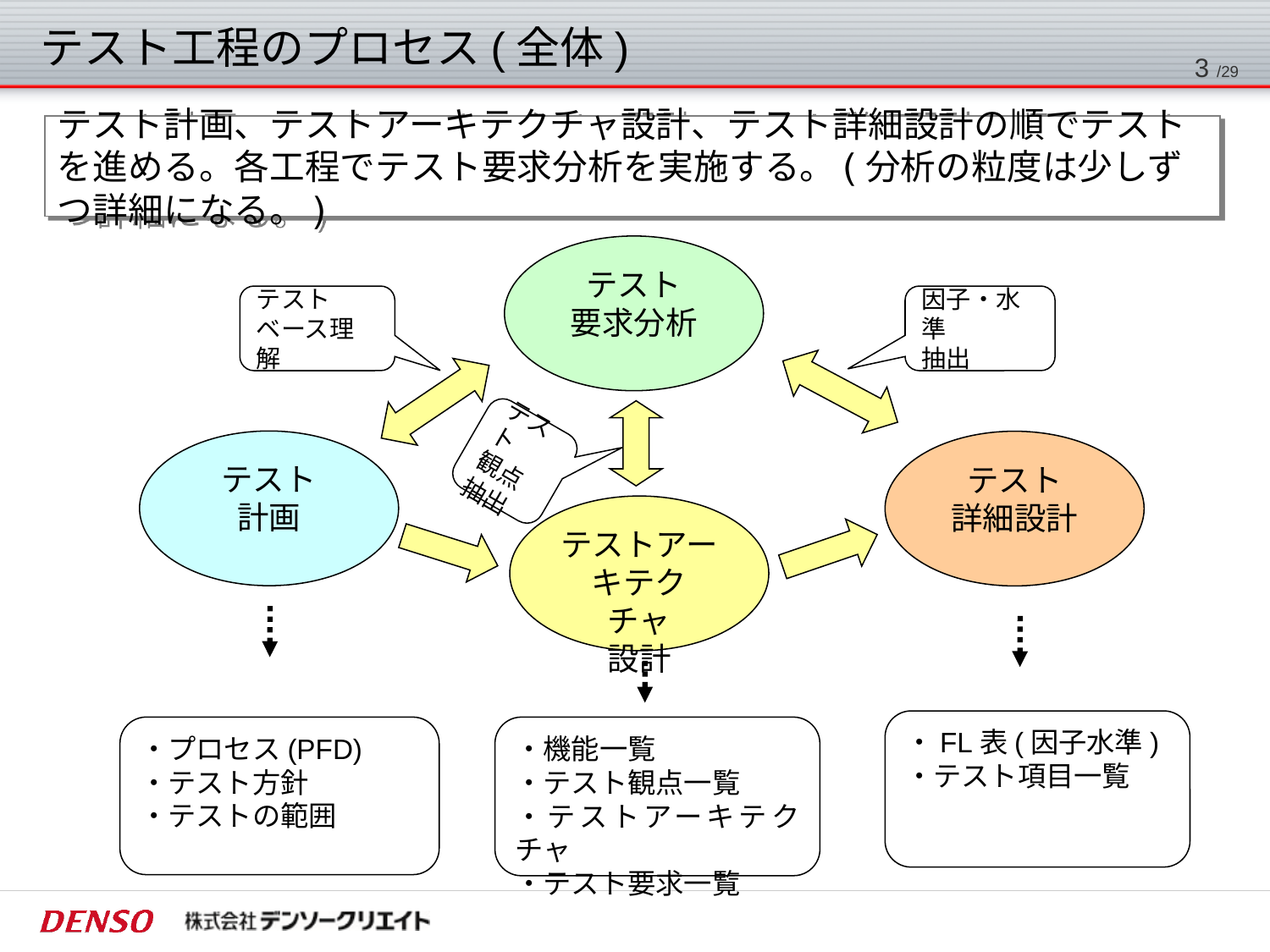

# テスト工程のプロセス(全体)
3 /29
テスト計画、テストアーキテクチャ設計、テスト詳細設計の順でテストを進める。各工程でテスト要求分析を実施する。(分析の粒度は少しずつ詳細になる。)
テスト
要求分析
テストベース理解
因子・水準
抽出

テスト
観点
抽出

テスト
計画
テスト
詳細設計
テストアーキテクチャ
設計

・FL表(因子水準)
・テスト項目一覧

・プロセス(PFD)
・テスト方針
・テストの範囲

・機能一覧
・テスト観点一覧
・テストアーキテクチャ
・テスト要求一覧